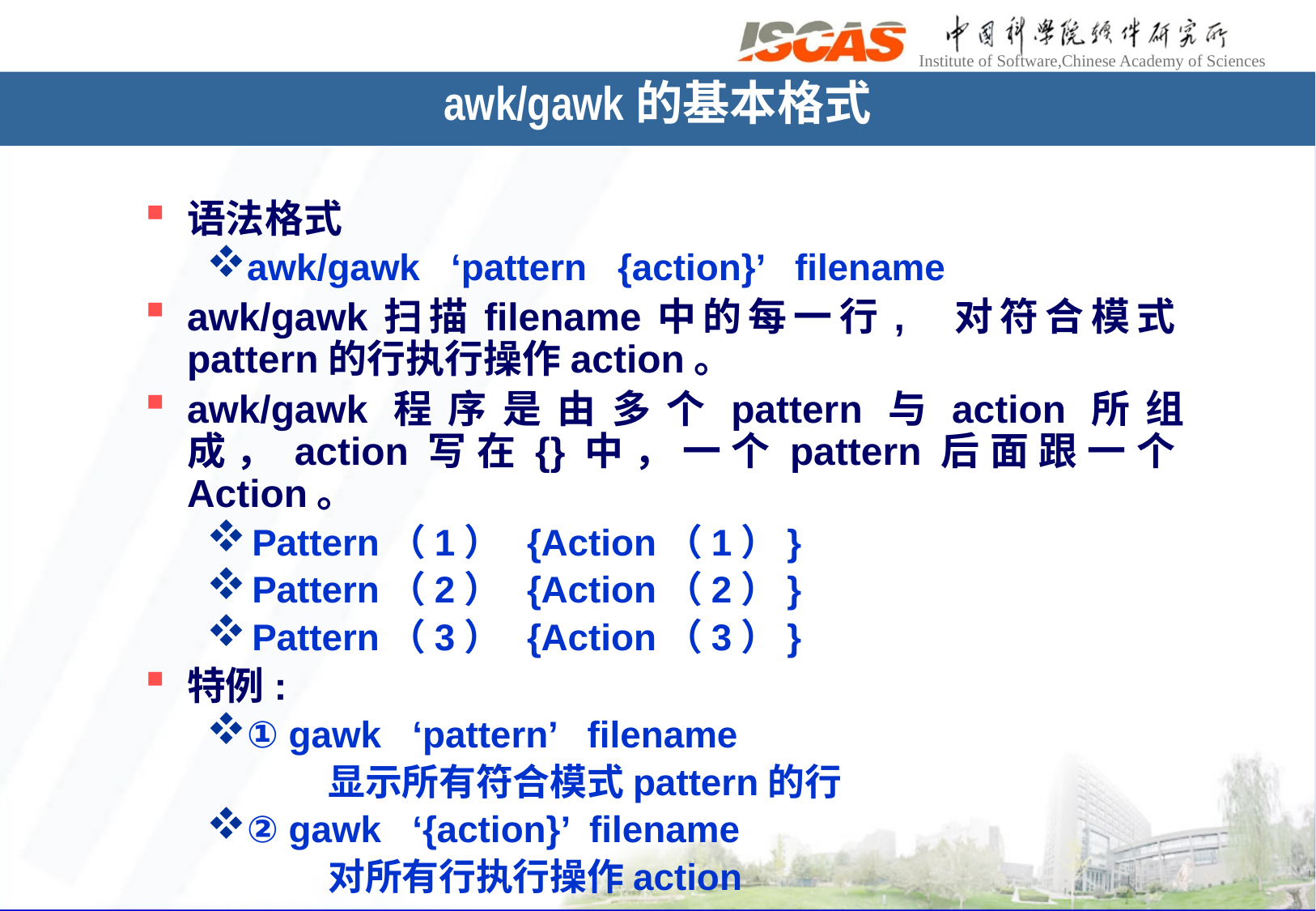

awk/gawk的基本格式
语法格式
awk/gawk   ‘pattern   {action}’   filename
awk/gawk扫描filename中的每一行,  对符合模式pattern的行执行操作action。
awk/gawk程序是由多个pattern与action所组成，action写在{}中，一个pattern后面跟一个Action。
Pattern（1）  {Action（1）}
Pattern（2）  {Action（2）}
Pattern（3）  {Action（3）}
特例:
① gawk   ‘pattern’   filename
	显示所有符合模式pattern的行
② gawk   ‘{action}’  filename
	对所有行执行操作action